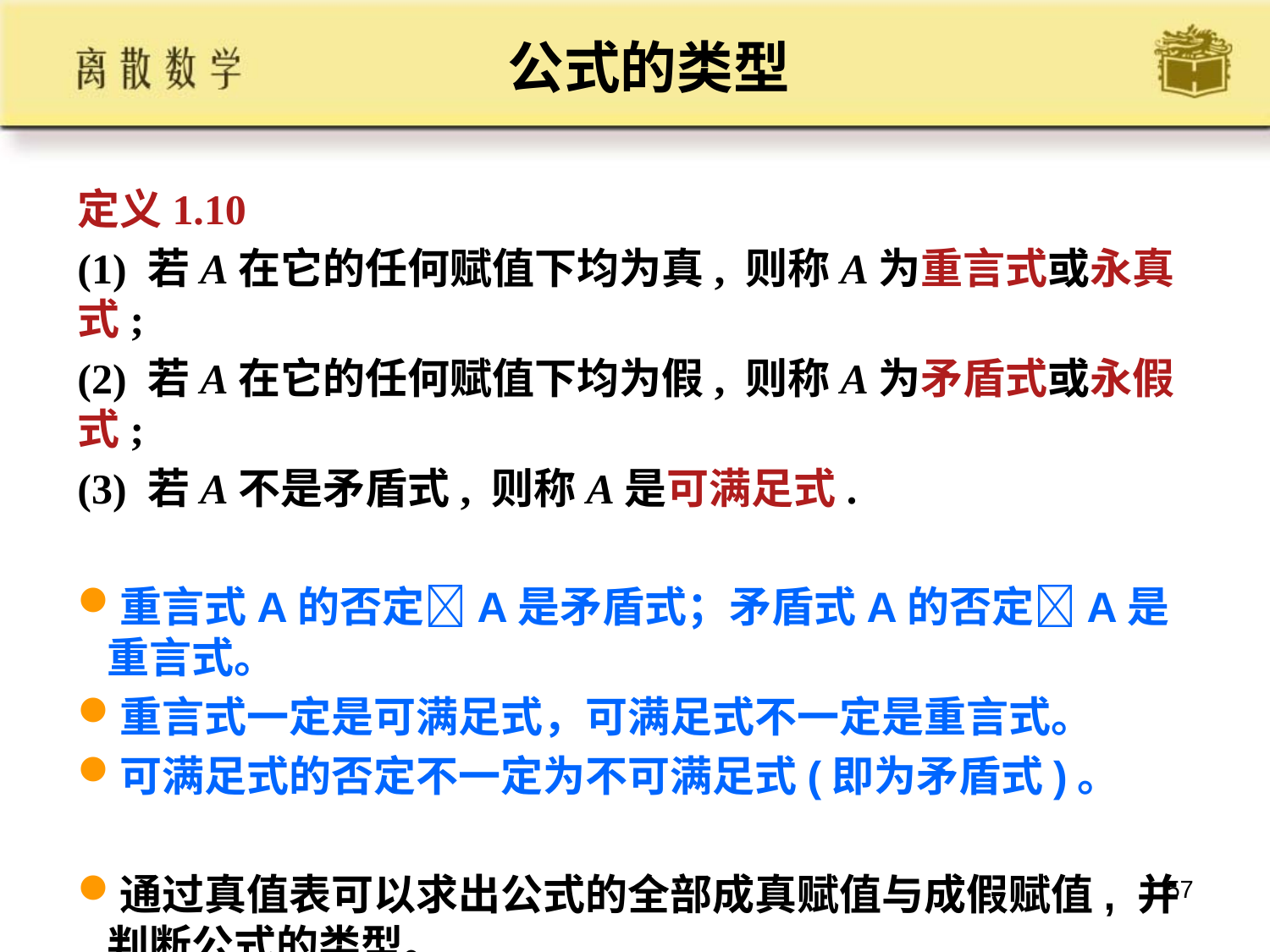

公式的类型
定义1.10
(1) 若A在它的任何赋值下均为真, 则称A为重言式或永真式;
(2) 若A在它的任何赋值下均为假, 则称A为矛盾式或永假式;
(3) 若A不是矛盾式, 则称A是可满足式.

重言式A的否定¬A是矛盾式；矛盾式A的否定¬A是重言式。
重言式一定是可满足式，可满足式不一定是重言式。
可满足式的否定不一定为不可满足式(即为矛盾式)。

通过真值表可以求出公式的全部成真赋值与成假赋值, 并判断公式的类型。

57